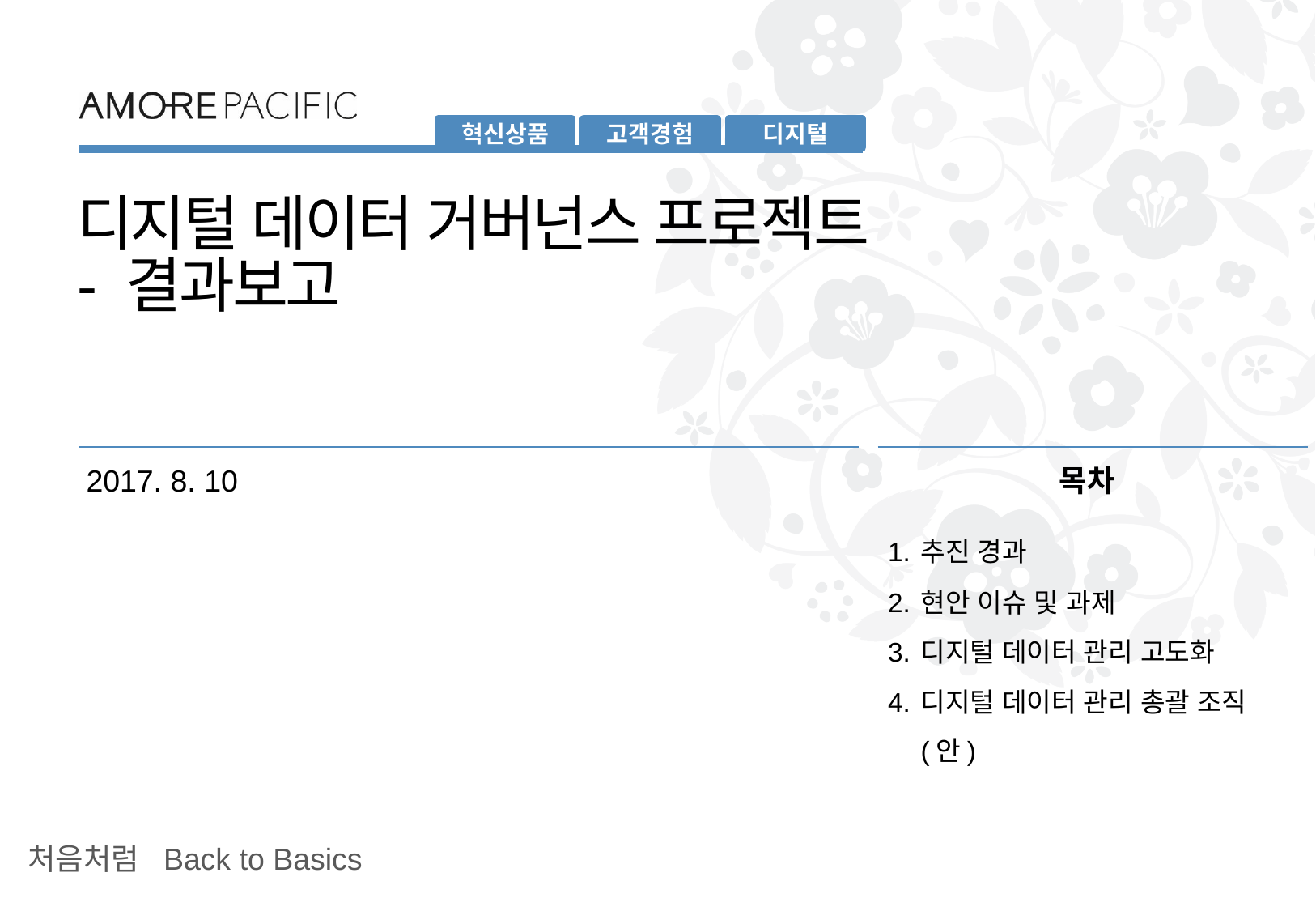

디지털 데이터 거버넌스 프로젝트
- 결과보고
2017. 8. 10
 목차
추진 경과
현안 이슈 및 과제
디지털 데이터 관리 고도화
디지털 데이터 관리 총괄 조직(안)